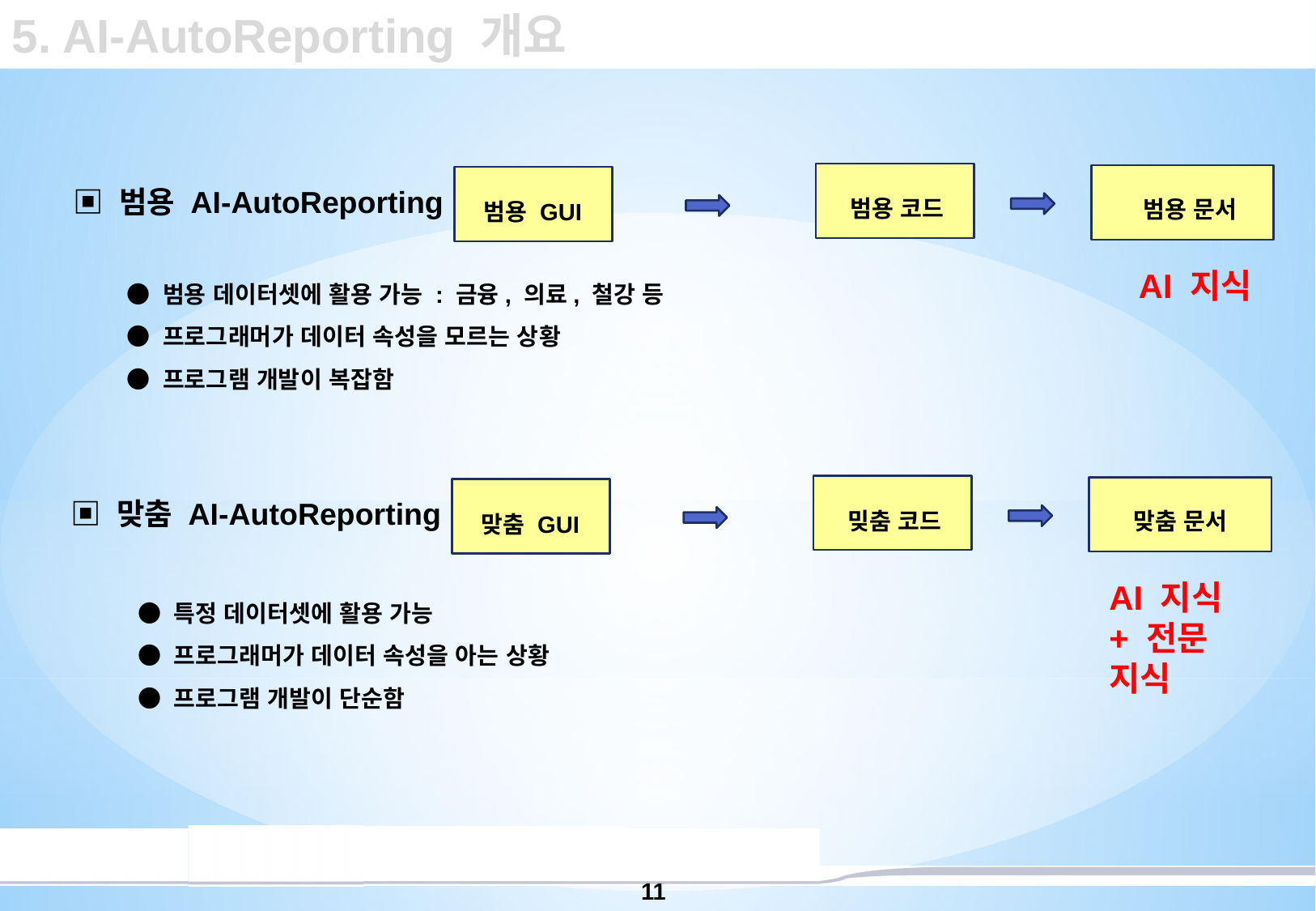

5. AI-AutoReporting 개요

범용 코드
범용 문서
▣ 범용 AI-AutoReporting
범용 GUI

AI 지식
● 범용 데이터셋에 활용 가능 : 금융, 의료, 철강 등
● 프로그래머가 데이터 속성을 모르는 상황
● 프로그램 개발이 복잡함

맞춤 문서
밎춤 코드
▣ 맞춤 AI-AutoReporting
맞춤 GUI

AI 지식 + 전문 지식
● 특정 데이터셋에 활용 가능
● 프로그래머가 데이터 속성을 아는 상황
● 프로그램 개발이 단순함